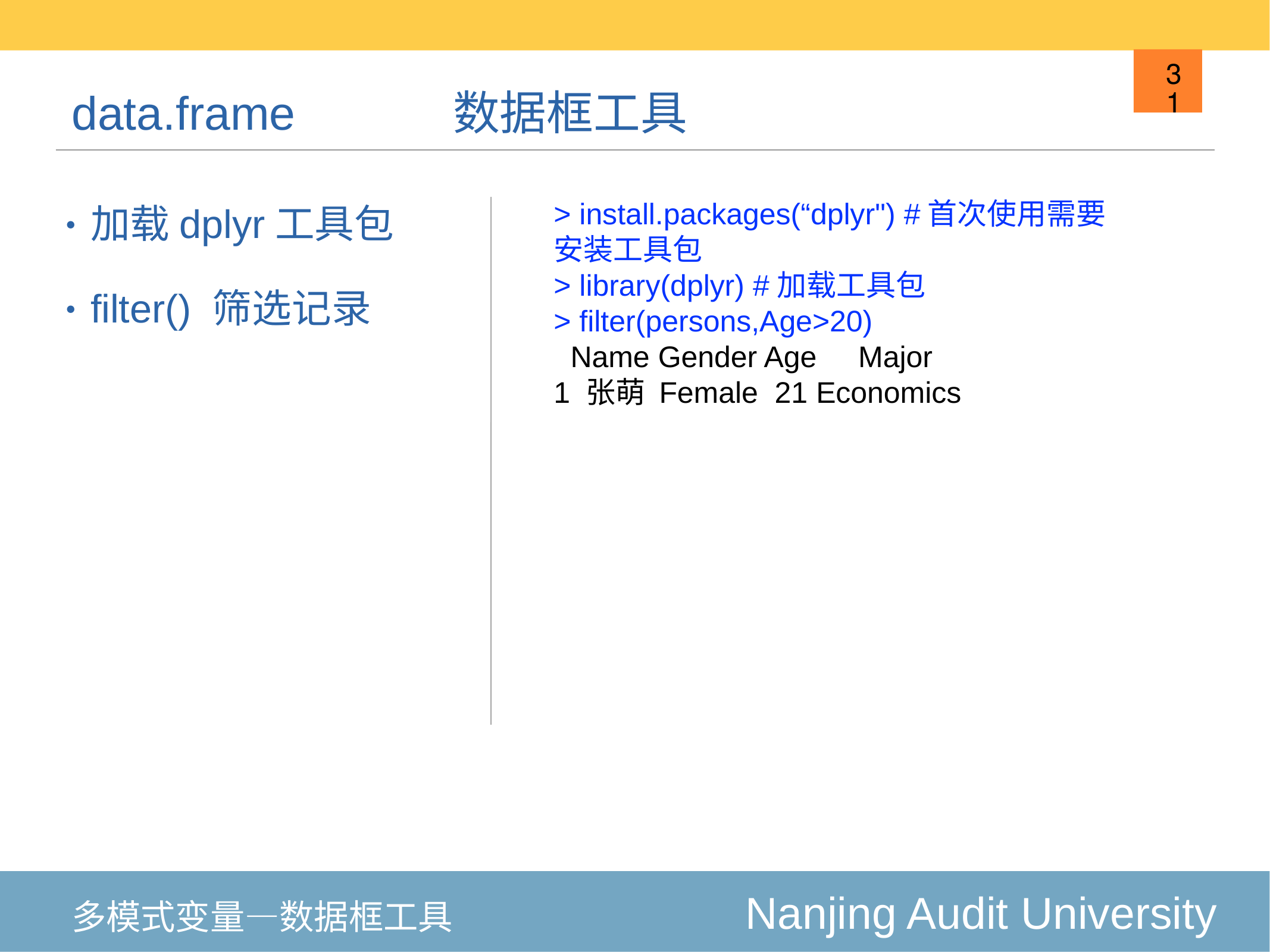

# data.frame
数据框工具
31
> install.packages(“dplyr") #首次使用需要安装工具包
> library(dplyr) #加载工具包
> filter(persons,Age>20)
  Name Gender Age     Major
1 张萌 Female  21 Economics
加载dplyr工具包
filter() 筛选记录
多模式变量—数据框工具